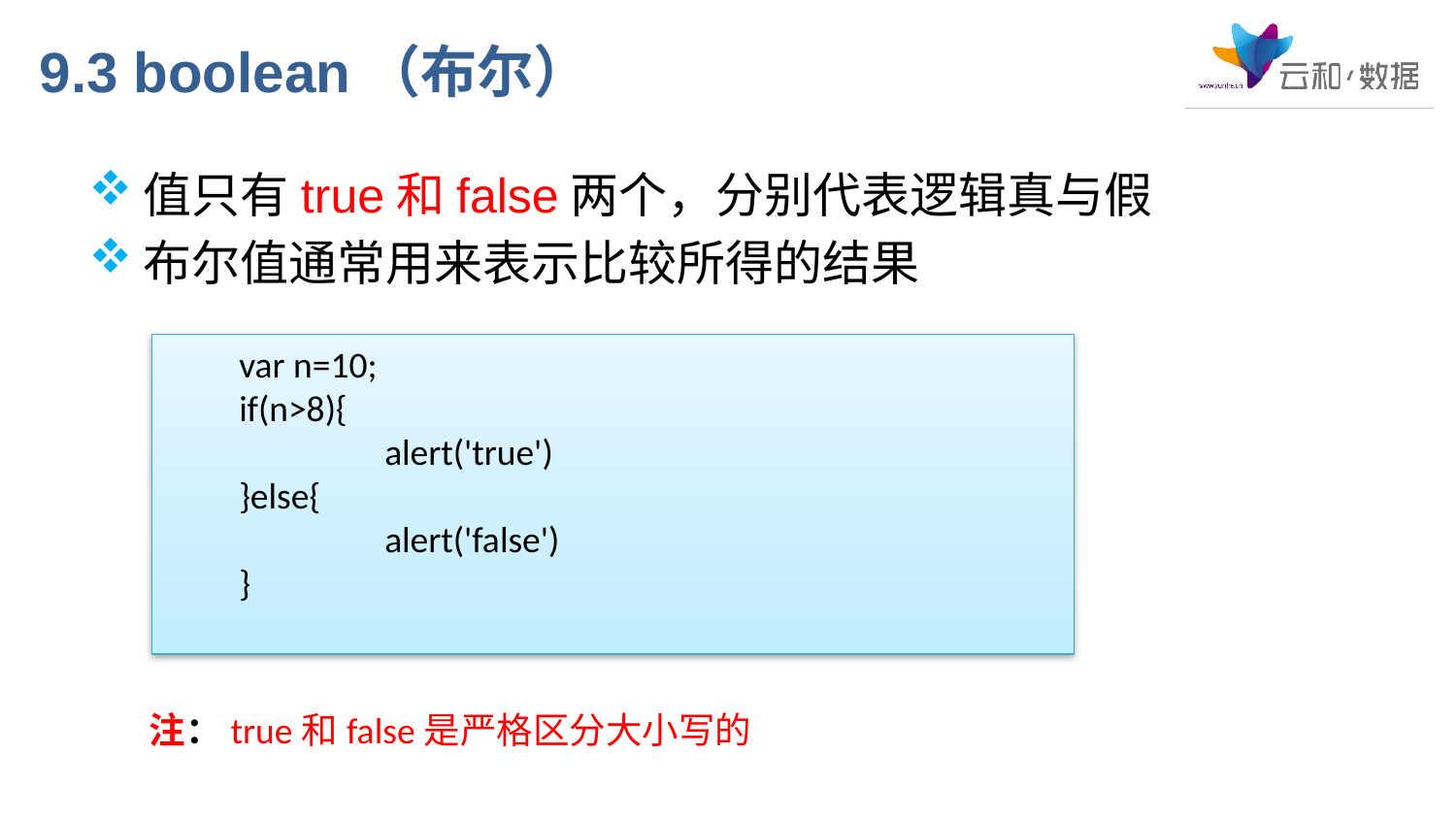

# 9.3 boolean（布尔）
值只有true和false两个，分别代表逻辑真与假
布尔值通常用来表示比较所得的结果

var n=10;
if(n>8){
	alert('true')
}else{
	alert('false')
}

注：true和false是严格区分大小写的
18